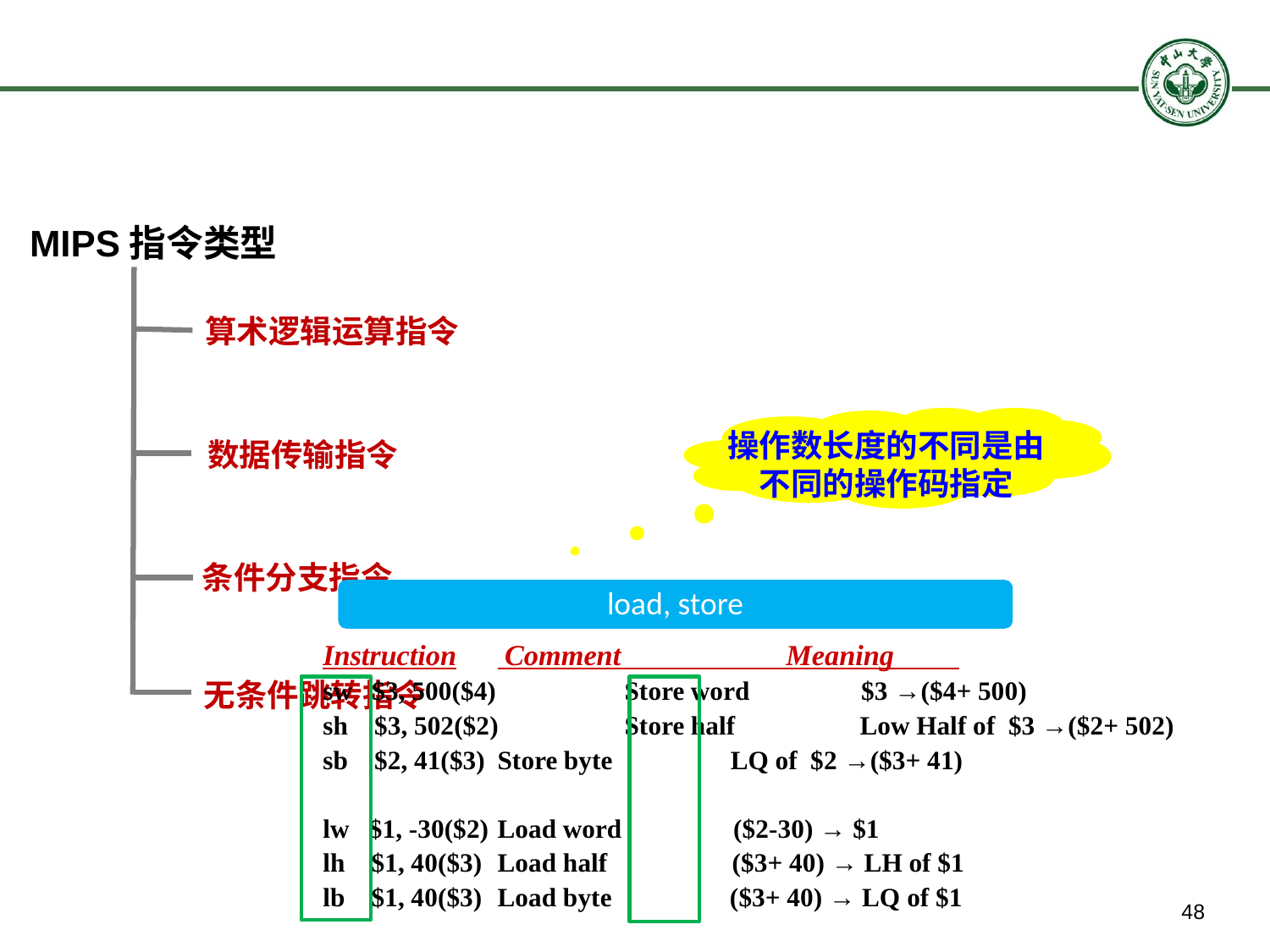

# 4. 指令类型
MIPS指令类型
算术逻辑运算指令

操作数长度的不同是由
不同的操作码指定
数据传输指令
条件分支指令
load, store
Instruction	 Comment                       Meaning
sw   $3, 500($4) 	Store word                 $3 →($4+ 500)
sh    $3, 502($2)	Store half                   Low Half of  $3 →($2+ 502)
sb    $2, 41($3)	Store byte                  LQ of  $2 →($3+ 41)

lw   $1, -30($2)	Load word                 ($2-30) → $1
lh    $1, 40($3)	Load half                   ($3+ 40) → LH of $1
lb    $1, 40($3)	Load byte                  ($3+ 40) → LQ of $1

无条件跳转指令